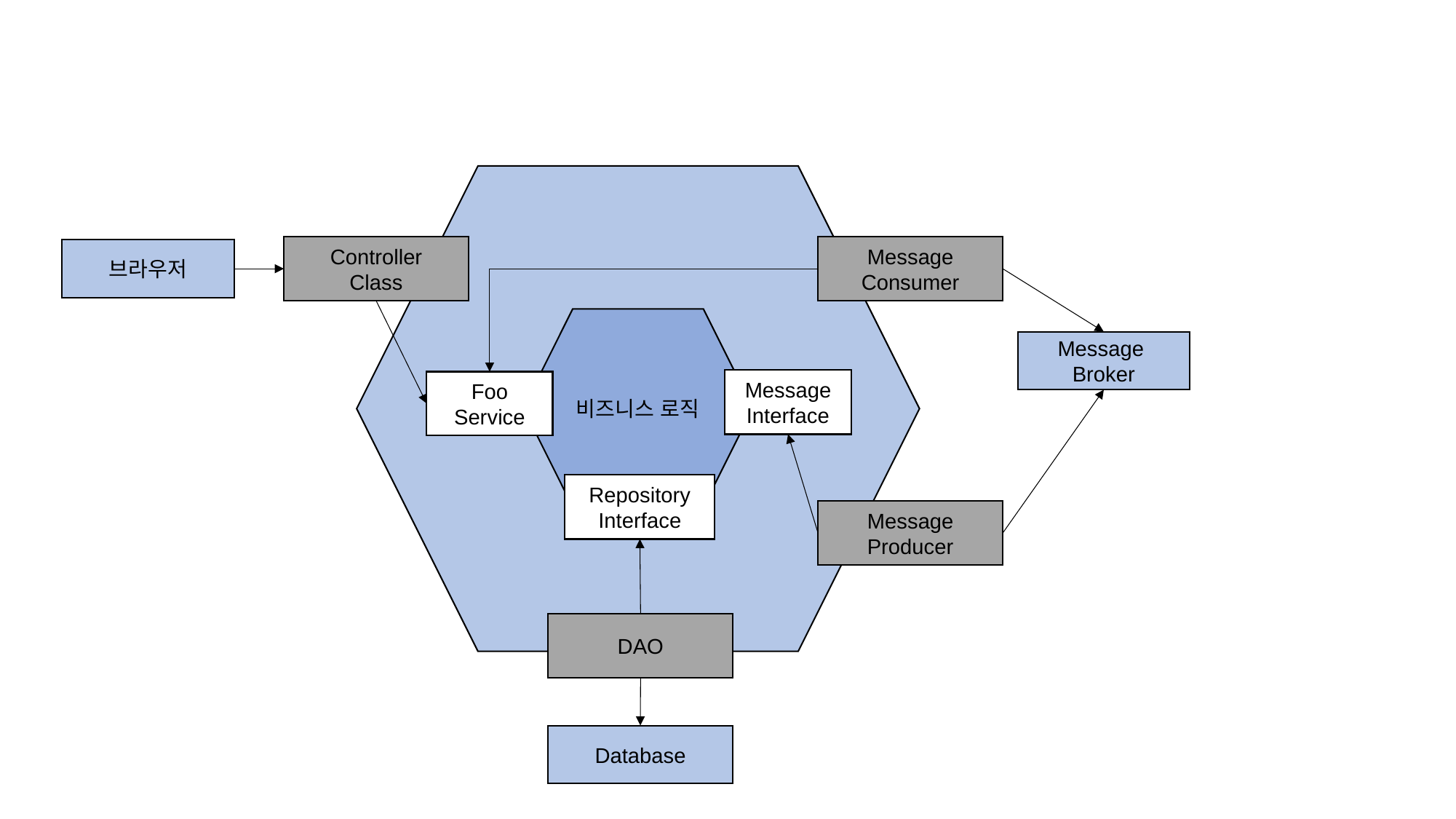

Controller
Class
Message
Consumer
브라우저
비즈니스 로직
Message
Broker
Message
Interface
Foo
Service
Repository
Interface
Message
Producer
DAO
Database